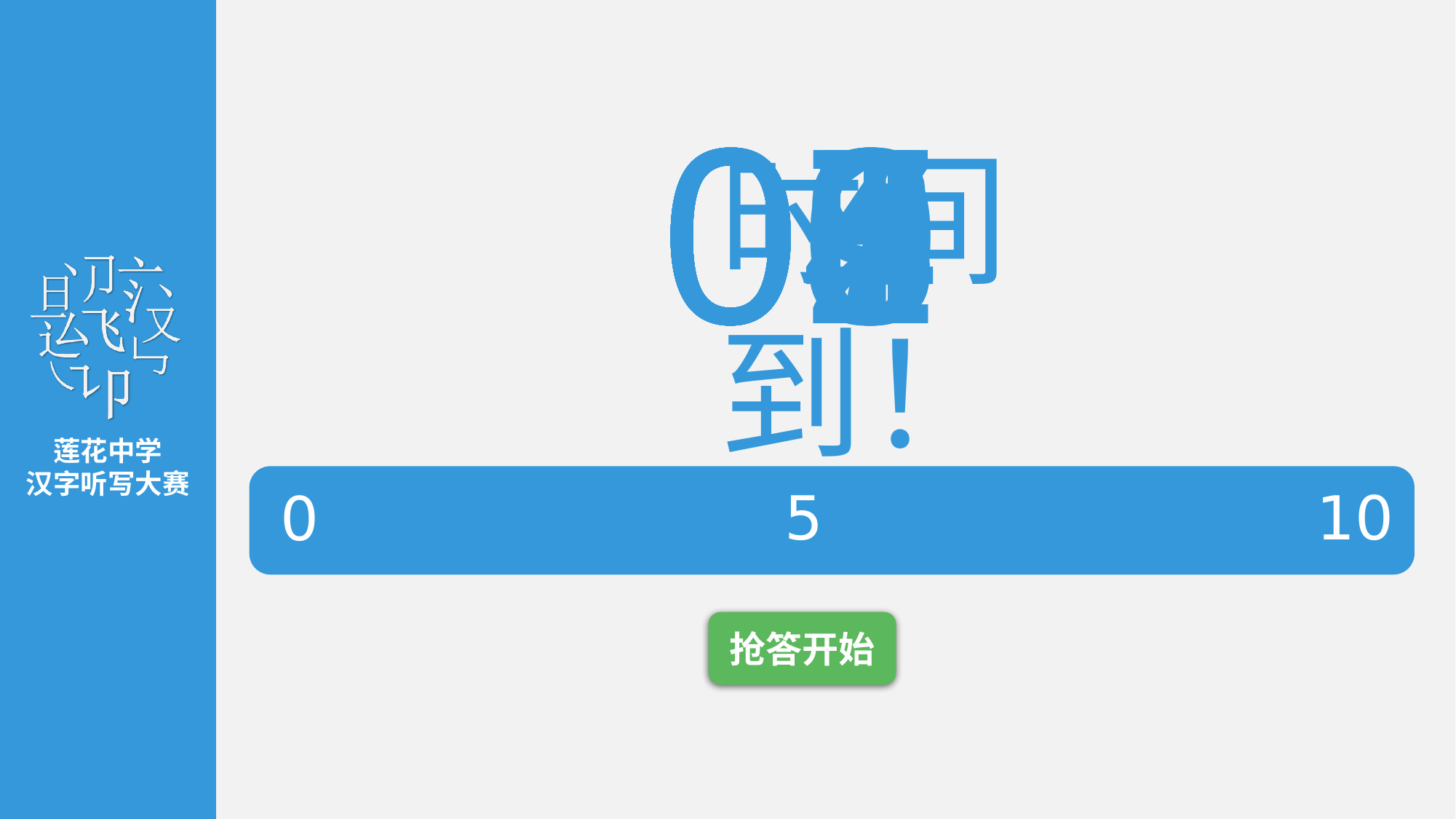

00
01
02
03
04
05
06
07
08
09
时间到！

5
10

0
抢答开始